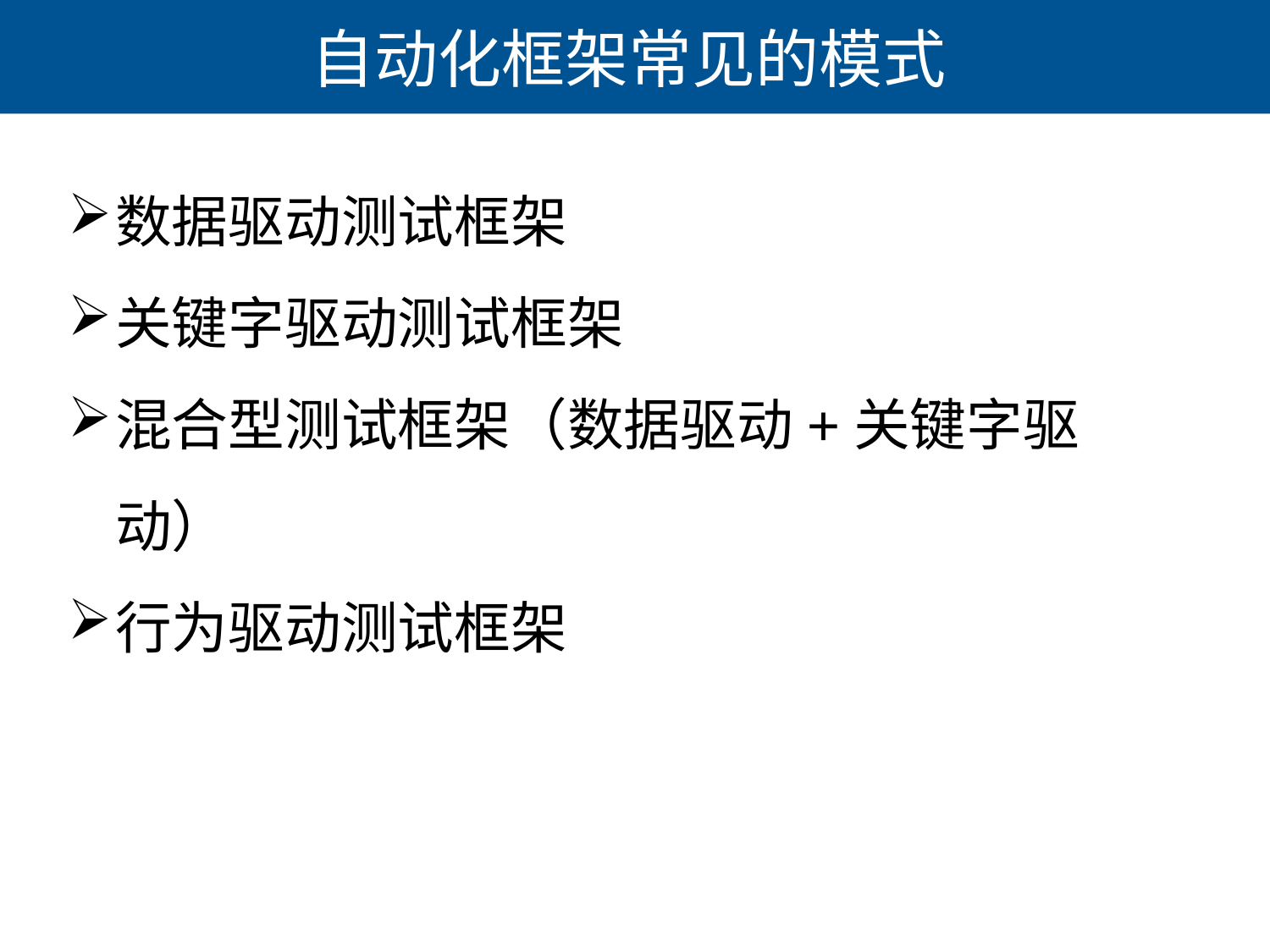

# 自动化框架常见的模式
数据驱动测试框架
关键字驱动测试框架
混合型测试框架（数据驱动+关键字驱动）
行为驱动测试框架